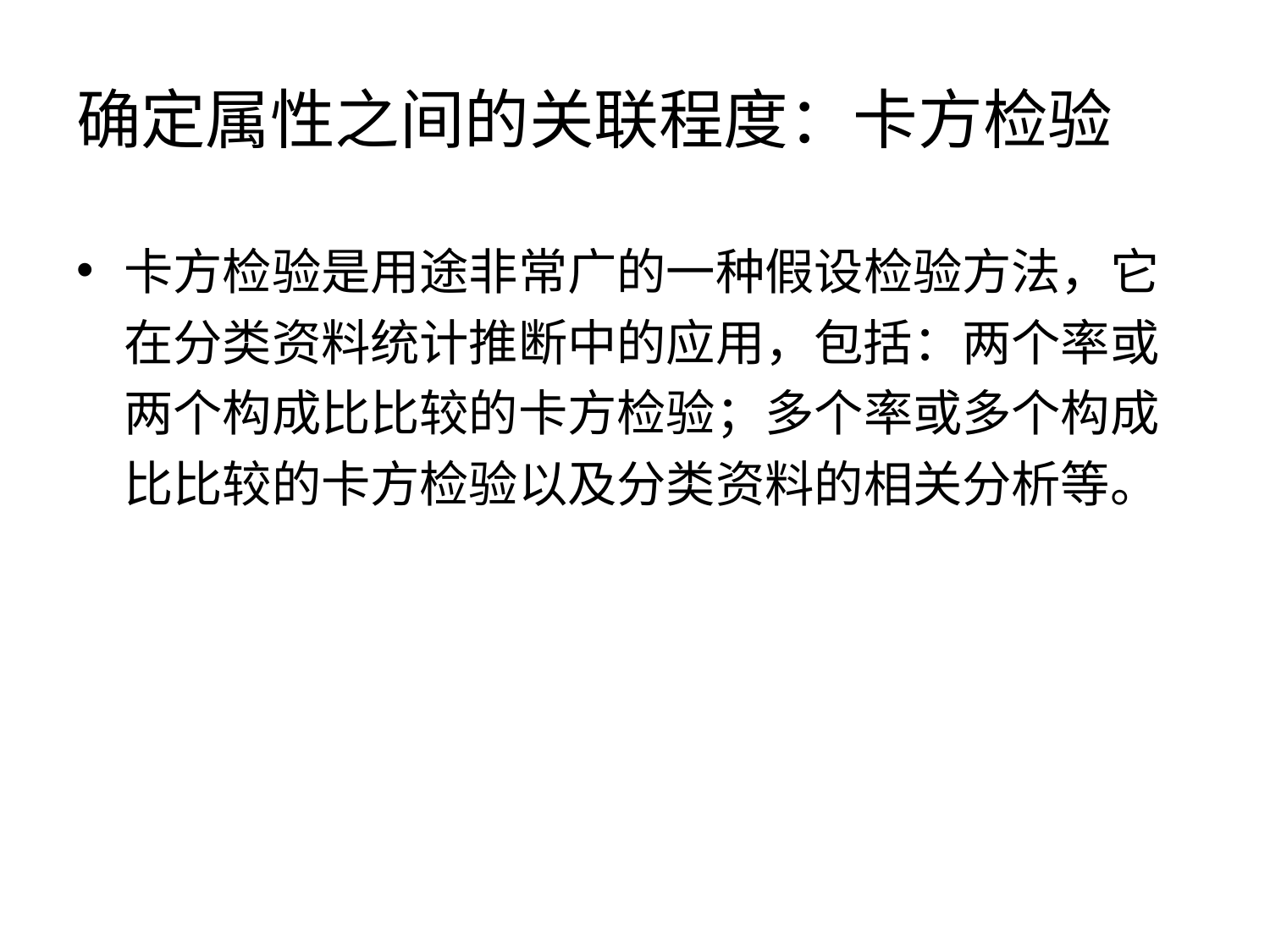

# 确定属性之间的关联程度：卡方检验
卡方检验是用途非常广的一种假设检验方法，它在分类资料统计推断中的应用，包括：两个率或两个构成比比较的卡方检验；多个率或多个构成比比较的卡方检验以及分类资料的相关分析等。